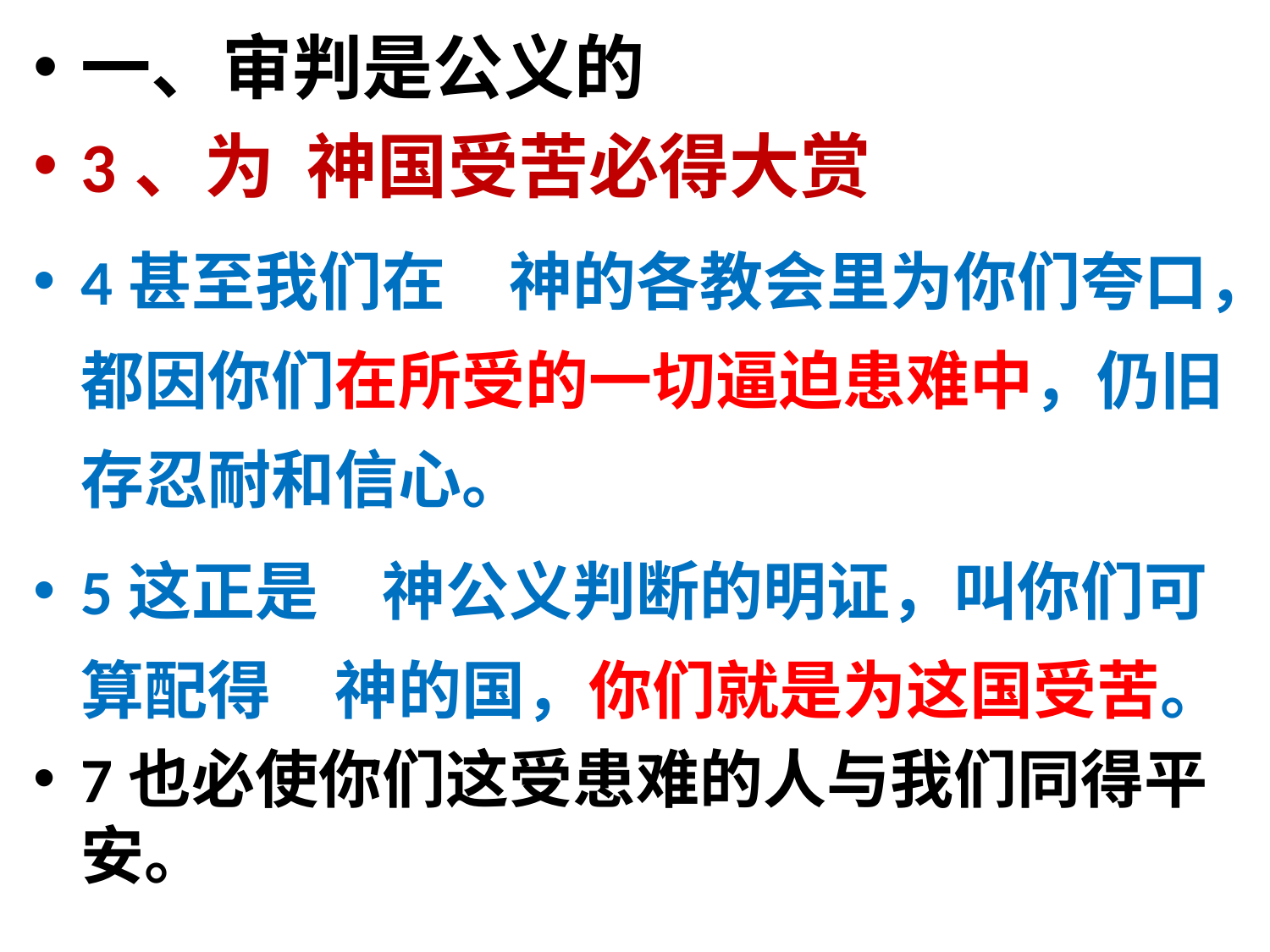

一、审判是公义的
3、为  神国受苦必得大赏
4甚至我们在　神的各教会里为你们夸口，都因你们在所受的一切逼迫患难中，仍旧存忍耐和信心。
5这正是　神公义判断的明证，叫你们可算配得　神的国，你们就是为这国受苦。
7也必使你们这受患难的人与我们同得平安。